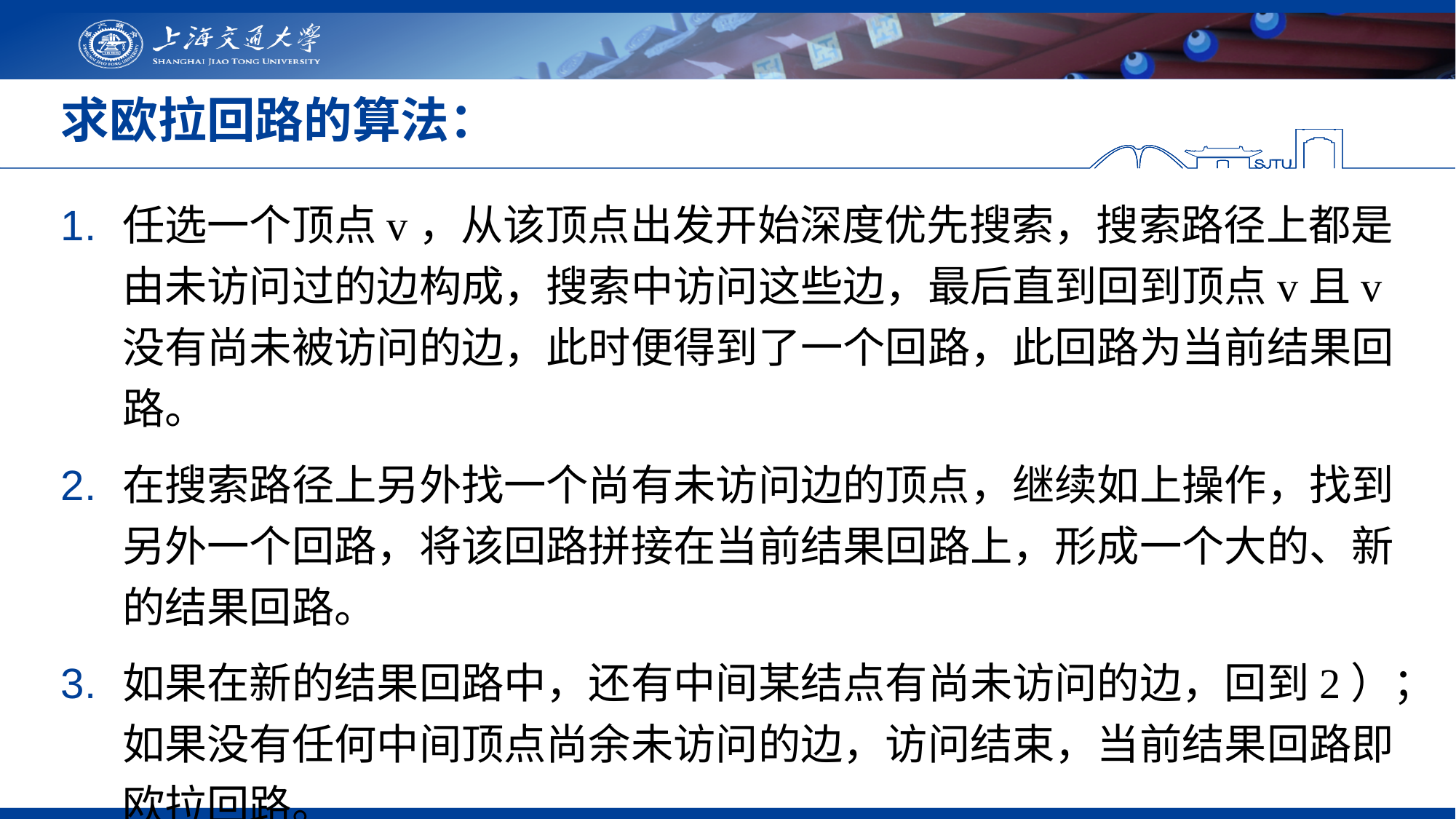

# 求欧拉回路的算法：
任选一个顶点v，从该顶点出发开始深度优先搜索，搜索路径上都是由未访问过的边构成，搜索中访问这些边，最后直到回到顶点v且v没有尚未被访问的边，此时便得到了一个回路，此回路为当前结果回路。
在搜索路径上另外找一个尚有未访问边的顶点，继续如上操作，找到另外一个回路，将该回路拼接在当前结果回路上，形成一个大的、新的结果回路。
如果在新的结果回路中，还有中间某结点有尚未访问的边，回到2）；如果没有任何中间顶点尚余未访问的边，访问结束，当前结果回路即欧拉回路。